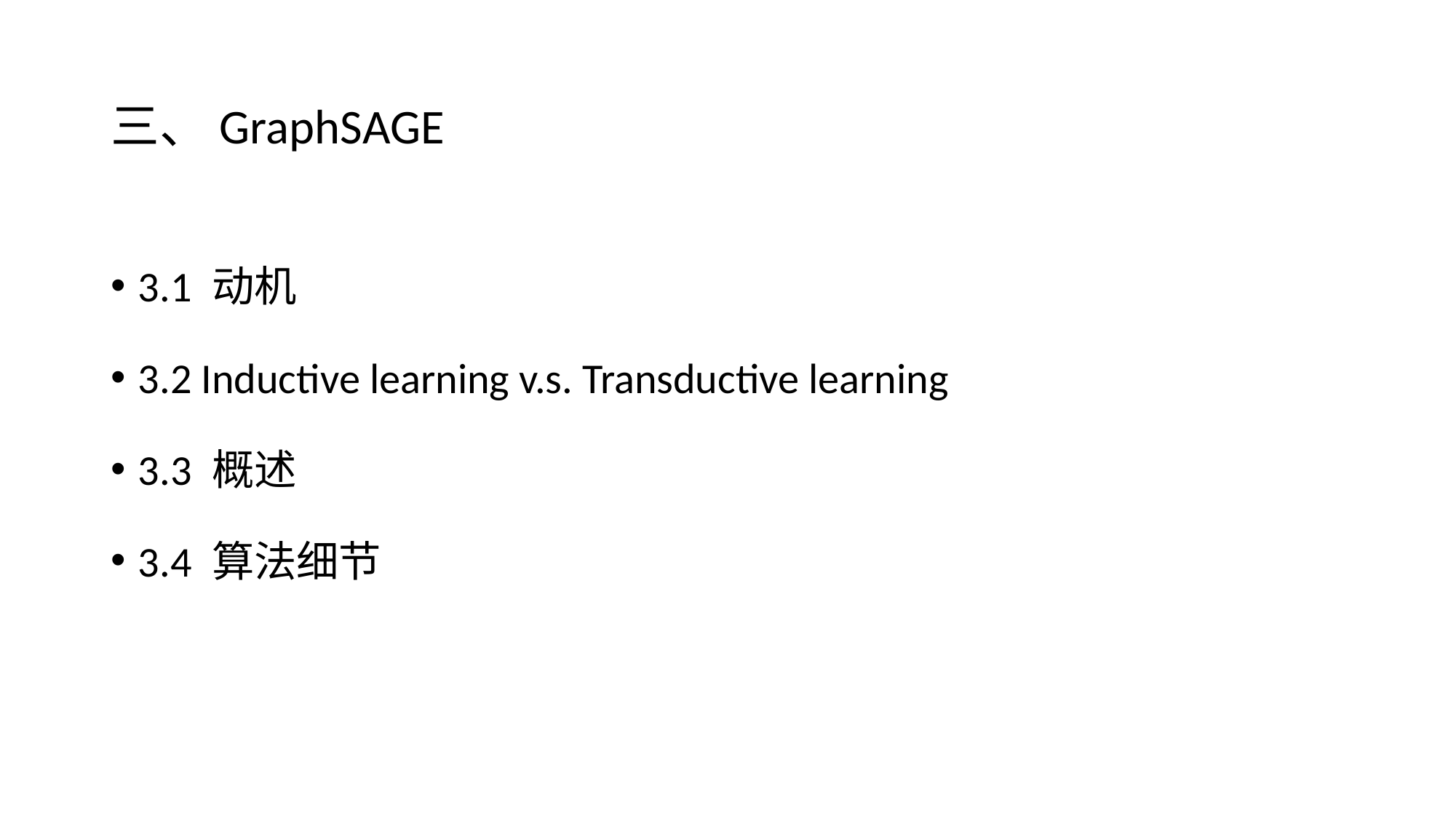

# 三、GraphSAGE
3.1 动机
3.2 Inductive learning v.s. Transductive learning
3.3 概述
3.4 算法细节